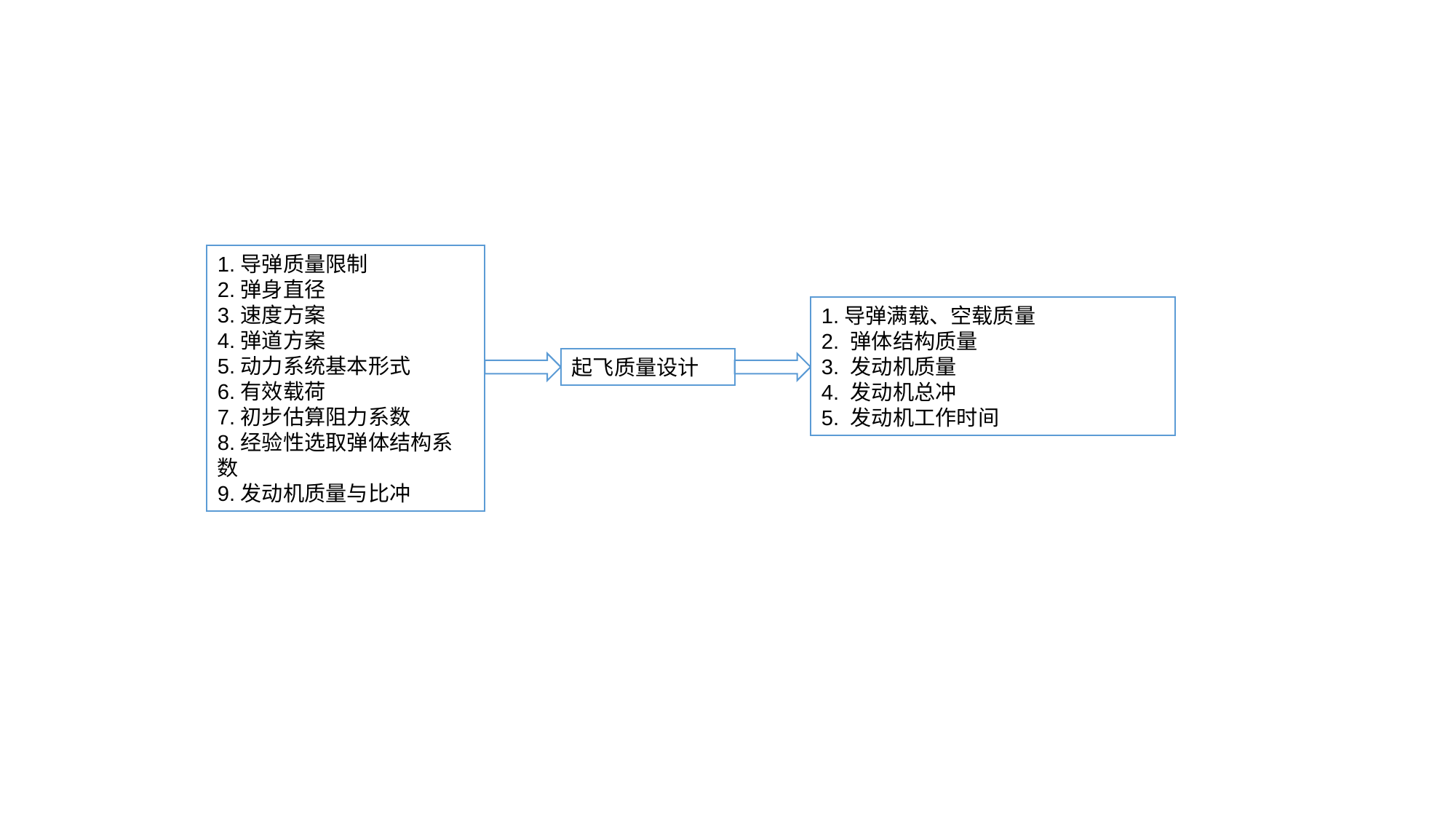

1.导弹质量限制
2.弹身直径
3.速度方案
4.弹道方案
5.动力系统基本形式
6.有效载荷
7.初步估算阻力系数
8.经验性选取弹体结构系数
9.发动机质量与比冲
1.导弹满载、空载质量
2. 弹体结构质量
3. 发动机质量
4. 发动机总冲
5. 发动机工作时间
起飞质量设计